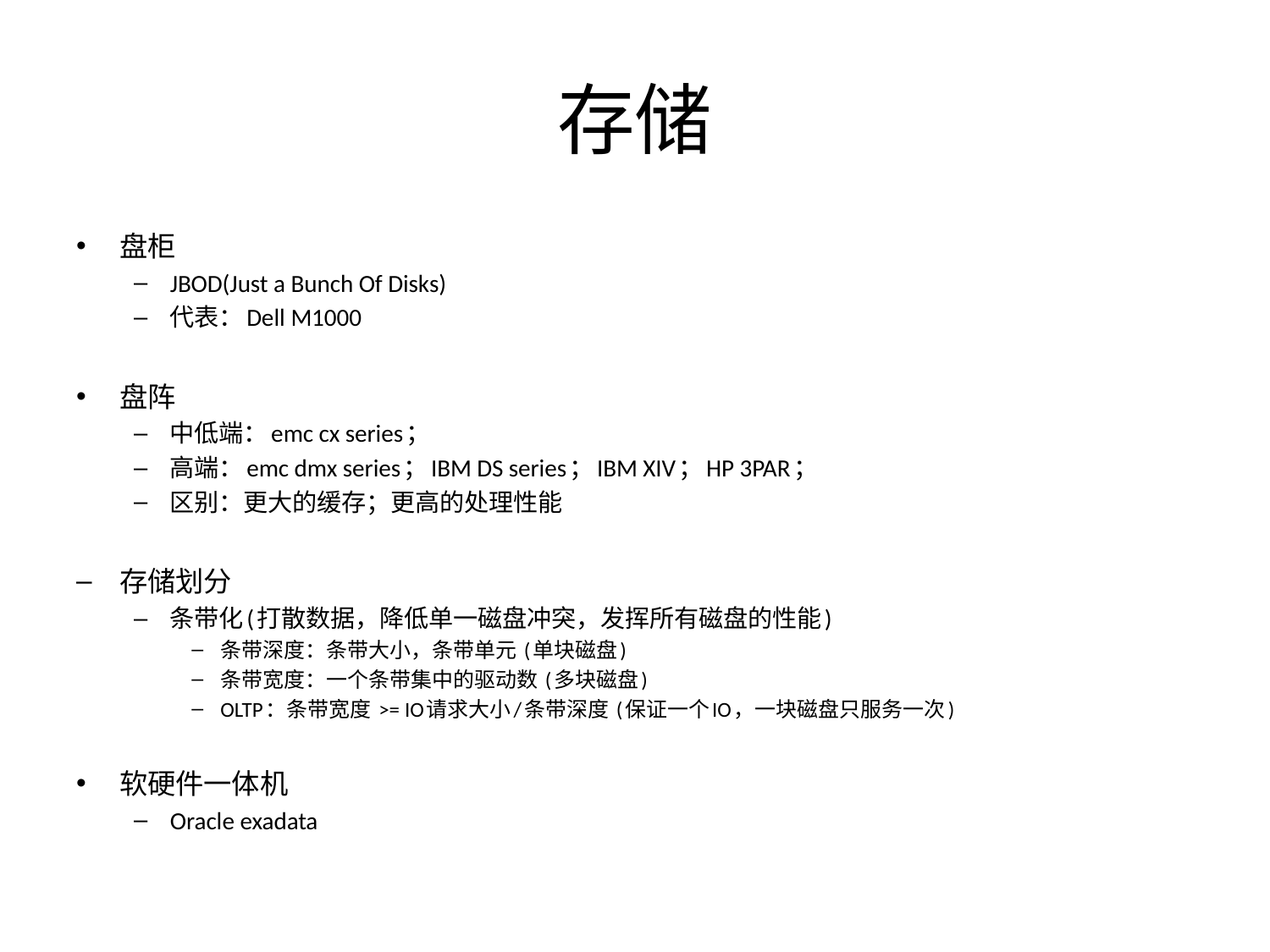

# 存储
盘柜
JBOD(Just a Bunch Of Disks)
代表：Dell M1000

盘阵
中低端：emc cx series；
高端：emc dmx series；IBM DS series；IBM XIV；HP 3PAR；
区别：更大的缓存；更高的处理性能

存储划分
条带化(打散数据，降低单一磁盘冲突，发挥所有磁盘的性能)
条带深度：条带大小，条带单元 (单块磁盘)
条带宽度：一个条带集中的驱动数 (多块磁盘)
OLTP：条带宽度 >= IO请求大小/条带深度 (保证一个IO，一块磁盘只服务一次)

软硬件一体机
Oracle exadata